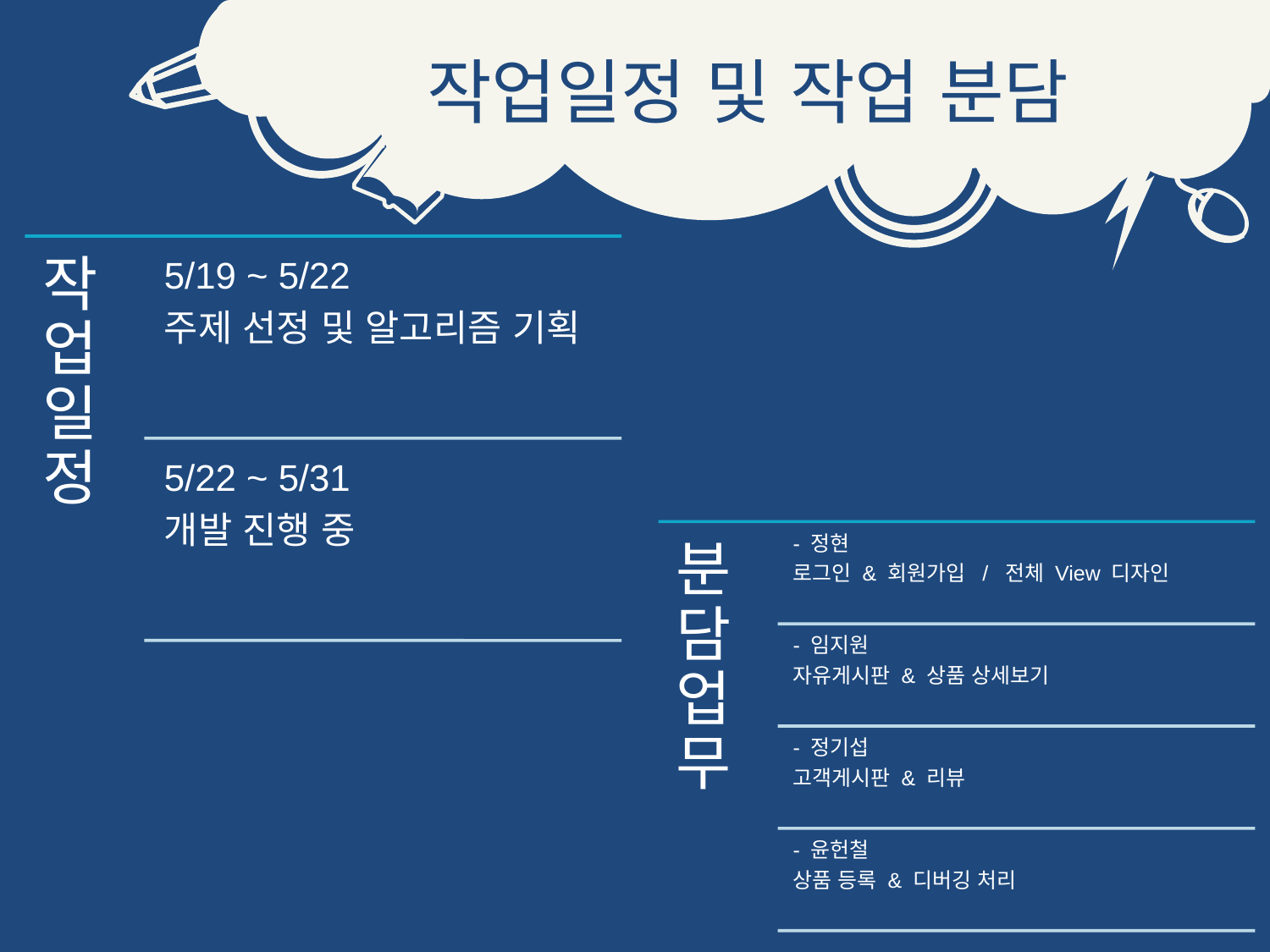

# 작업일정 및 작업 분담
작업일정
5/19 ~ 5/22
주제 선정 및 알고리즘 기획
5/22 ~ 5/31
개발 진행 중
분담 업무
- 정현
로그인 & 회원가입  /  전체 View 디자인
- 임지원
자유게시판 & 상품 상세보기
- 정기섭
고객게시판 & 리뷰
- 윤헌철
상품 등록 & 디버깅 처리